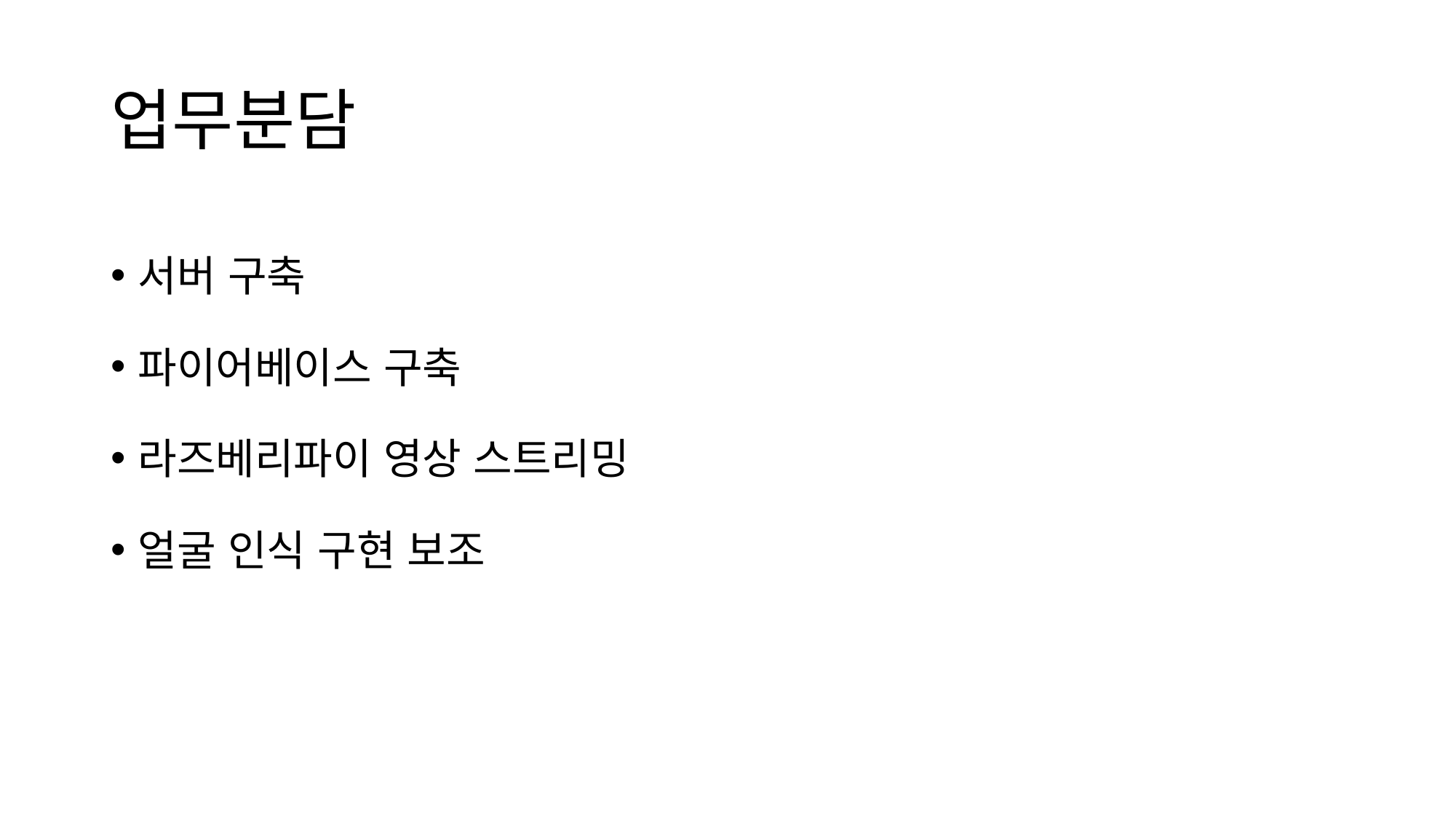

# 업무분담
서버 구축
파이어베이스 구축
라즈베리파이 영상 스트리밍
얼굴 인식 구현 보조